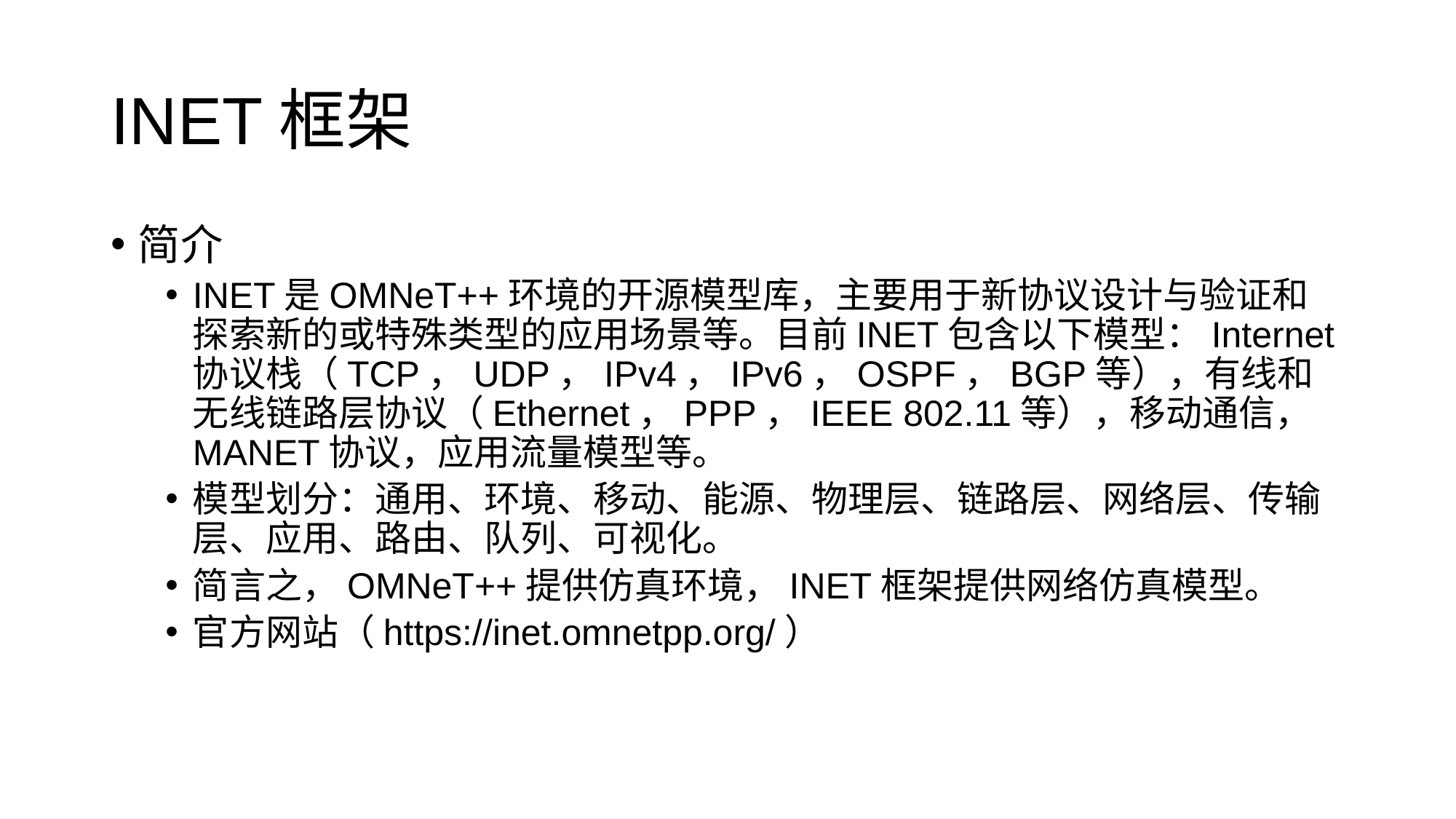

# INET框架
简介
INET是OMNeT++环境的开源模型库，主要用于新协议设计与验证和探索新的或特殊类型的应用场景等。目前INET包含以下模型：Internet协议栈（TCP，UDP，IPv4，IPv6，OSPF，BGP等），有线和无线链路层协议（Ethernet，PPP，IEEE 802.11等），移动通信，MANET协议，应用流量模型等。
模型划分：通用、环境、移动、能源、物理层、链路层、网络层、传输层、应用、路由、队列、可视化。
简言之，OMNeT++提供仿真环境，INET框架提供网络仿真模型。
官方网站（https://inet.omnetpp.org/）